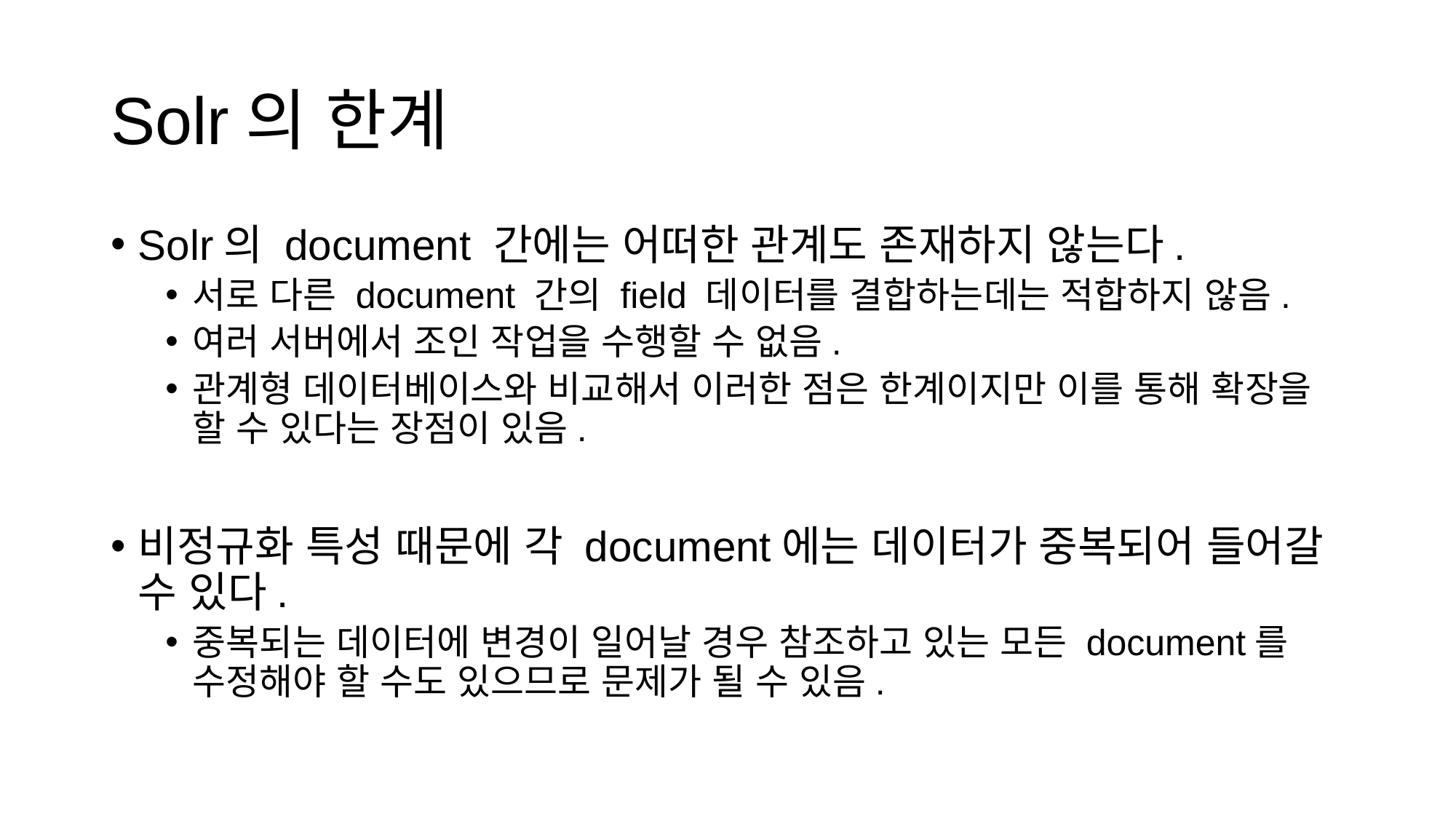

# Solr의 한계
Solr의 document 간에는 어떠한 관계도 존재하지 않는다.
서로 다른 document 간의 field 데이터를 결합하는데는 적합하지 않음.
여러 서버에서 조인 작업을 수행할 수 없음.
관계형 데이터베이스와 비교해서 이러한 점은 한계이지만 이를 통해 확장을 할 수 있다는 장점이 있음.

비정규화 특성 때문에 각 document에는 데이터가 중복되어 들어갈 수 있다.
중복되는 데이터에 변경이 일어날 경우 참조하고 있는 모든 document를 수정해야 할 수도 있으므로 문제가 될 수 있음.